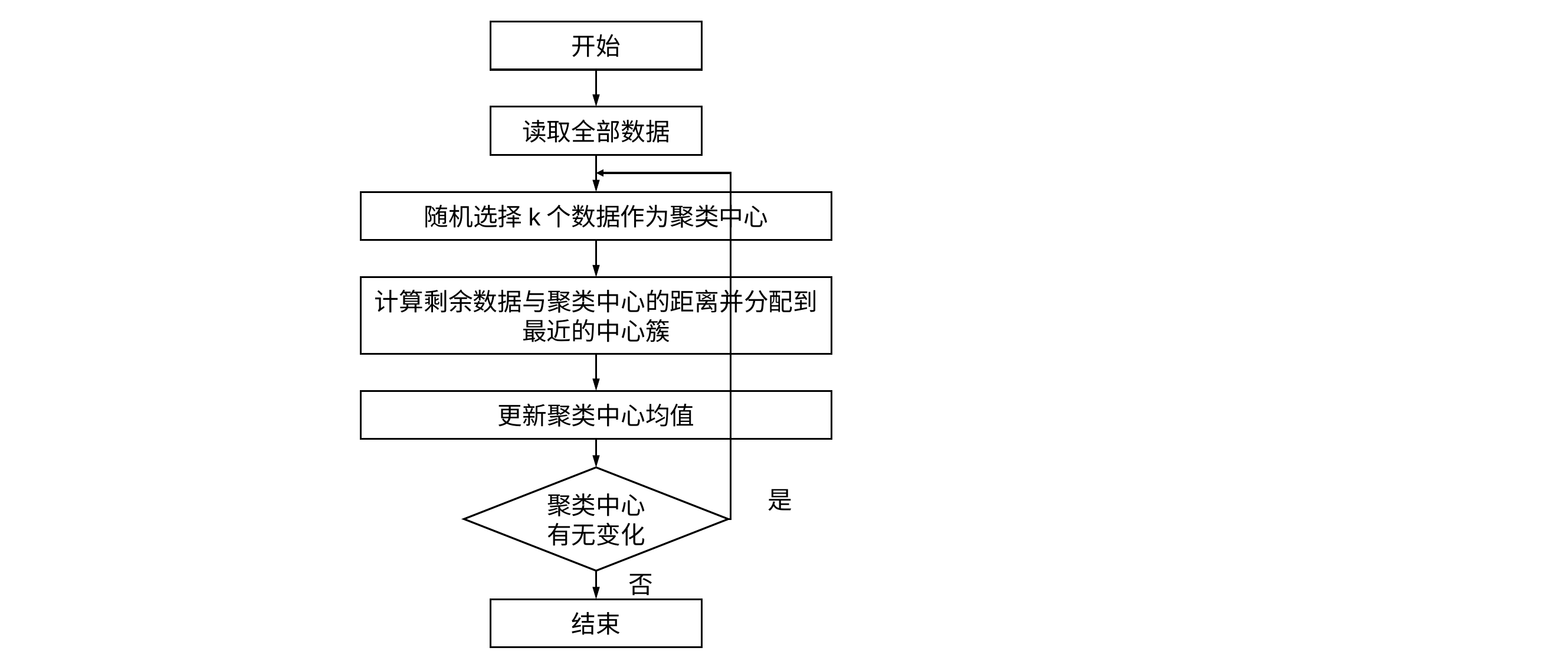

开始
读取全部数据
随机选择k个数据作为聚类中心
计算剩余数据与聚类中心的距离并分配到最近的中心簇
更新聚类中心均值
聚类中心有无变化
是
否
结束